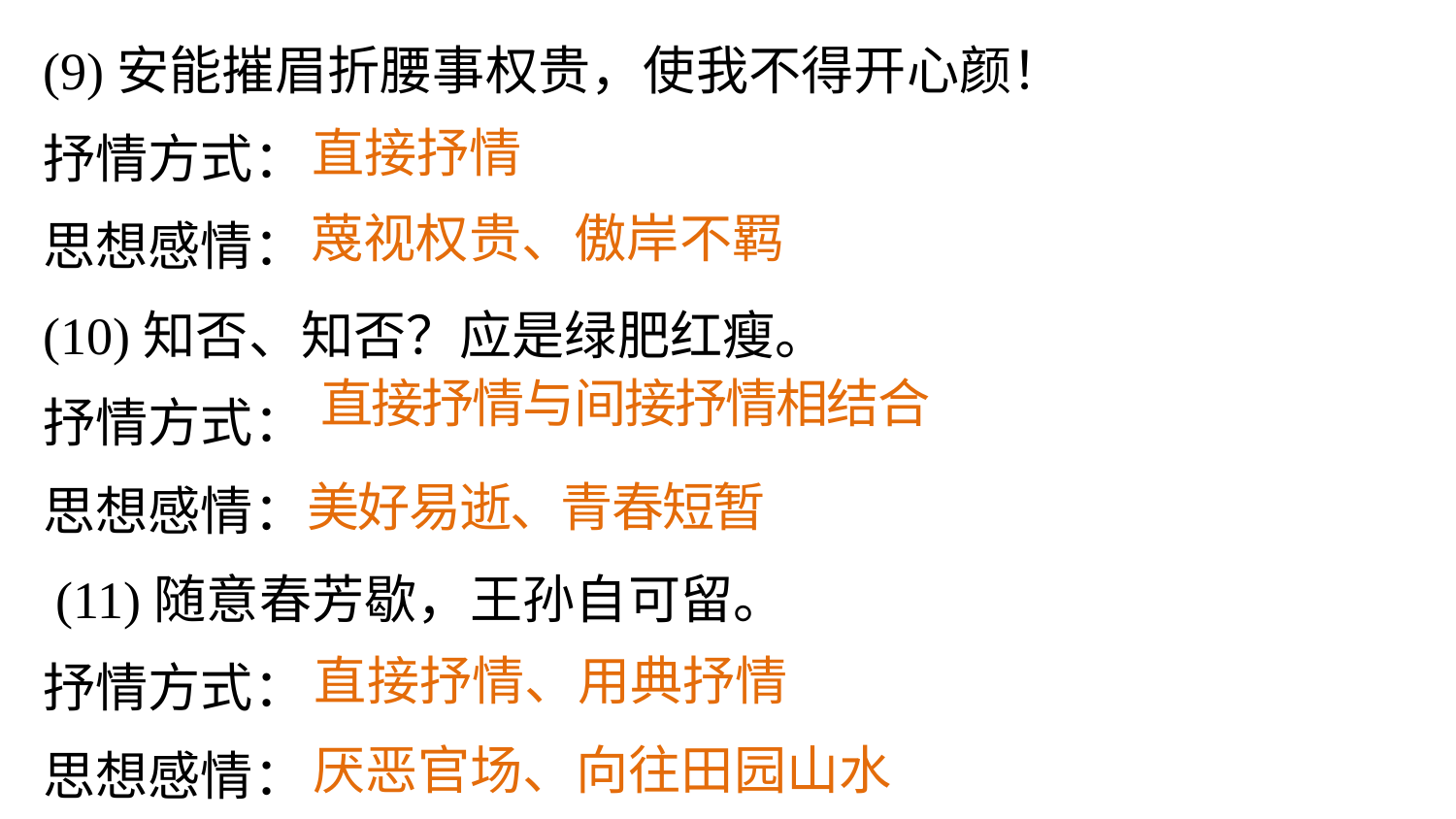

(9)安能摧眉折腰事权贵，使我不得开心颜！
抒情方式：
思想感情：
(10)知否、知否？应是绿肥红瘦。
抒情方式：
思想感情：
 (11)随意春芳歇，王孙自可留。
抒情方式：
思想感情：
直接抒情
蔑视权贵、傲岸不羁
直接抒情与间接抒情相结合
美好易逝、青春短暂
直接抒情、用典抒情
厌恶官场、向往田园山水